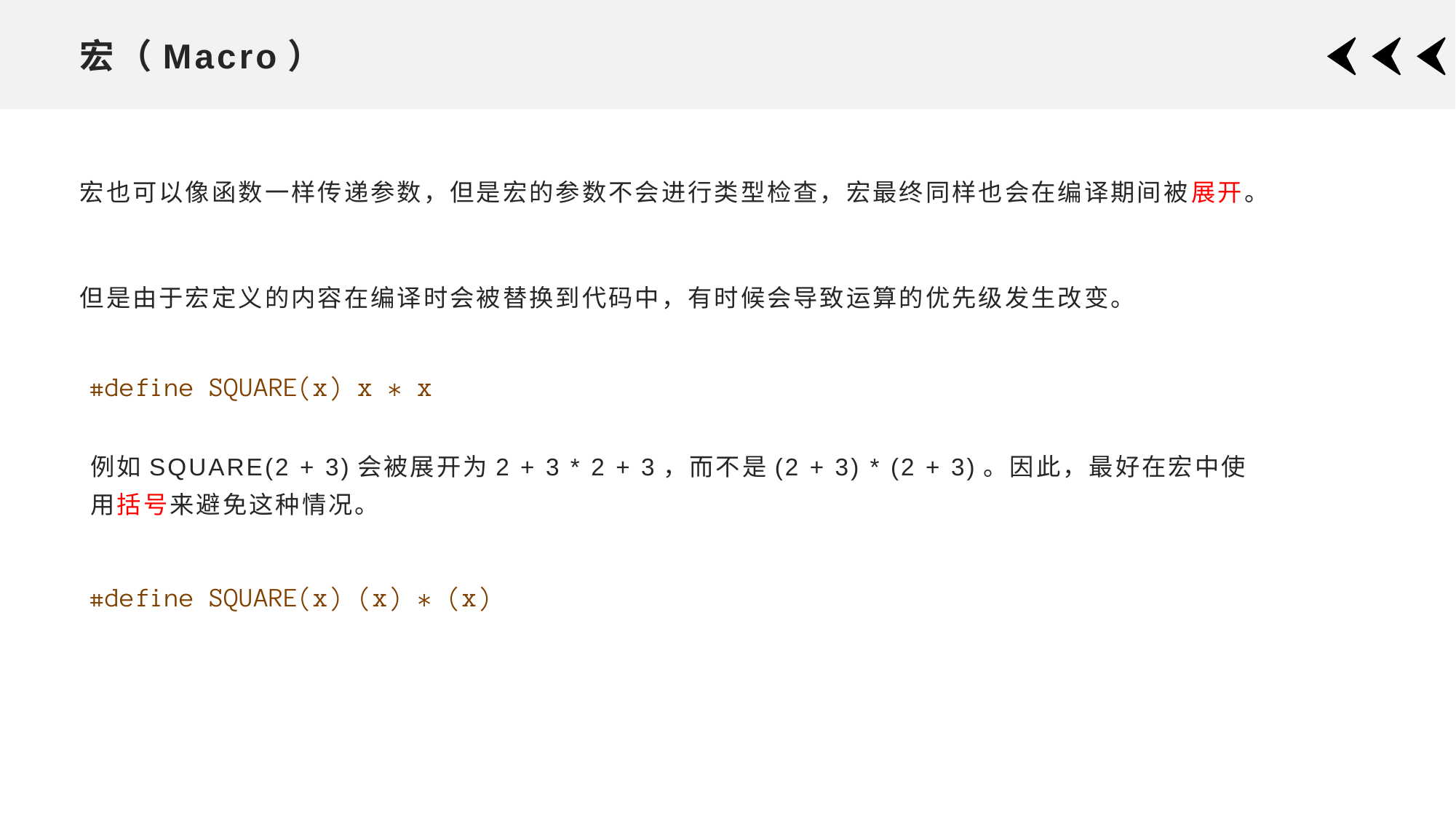

# 宏（Macro）
宏也可以像函数一样传递参数，但是宏的参数不会进行类型检查，宏最终同样也会在编译期间被展开。

但是由于宏定义的内容在编译时会被替换到代码中，有时候会导致运算的优先级发生改变。
#define SQUARE(x) x * x
例如SQUARE(2 + 3)会被展开为2 + 3 * 2 + 3，而不是(2 + 3) * (2 + 3)。因此，最好在宏中使用括号来避免这种情况。
#define SQUARE(x) (x) * (x)